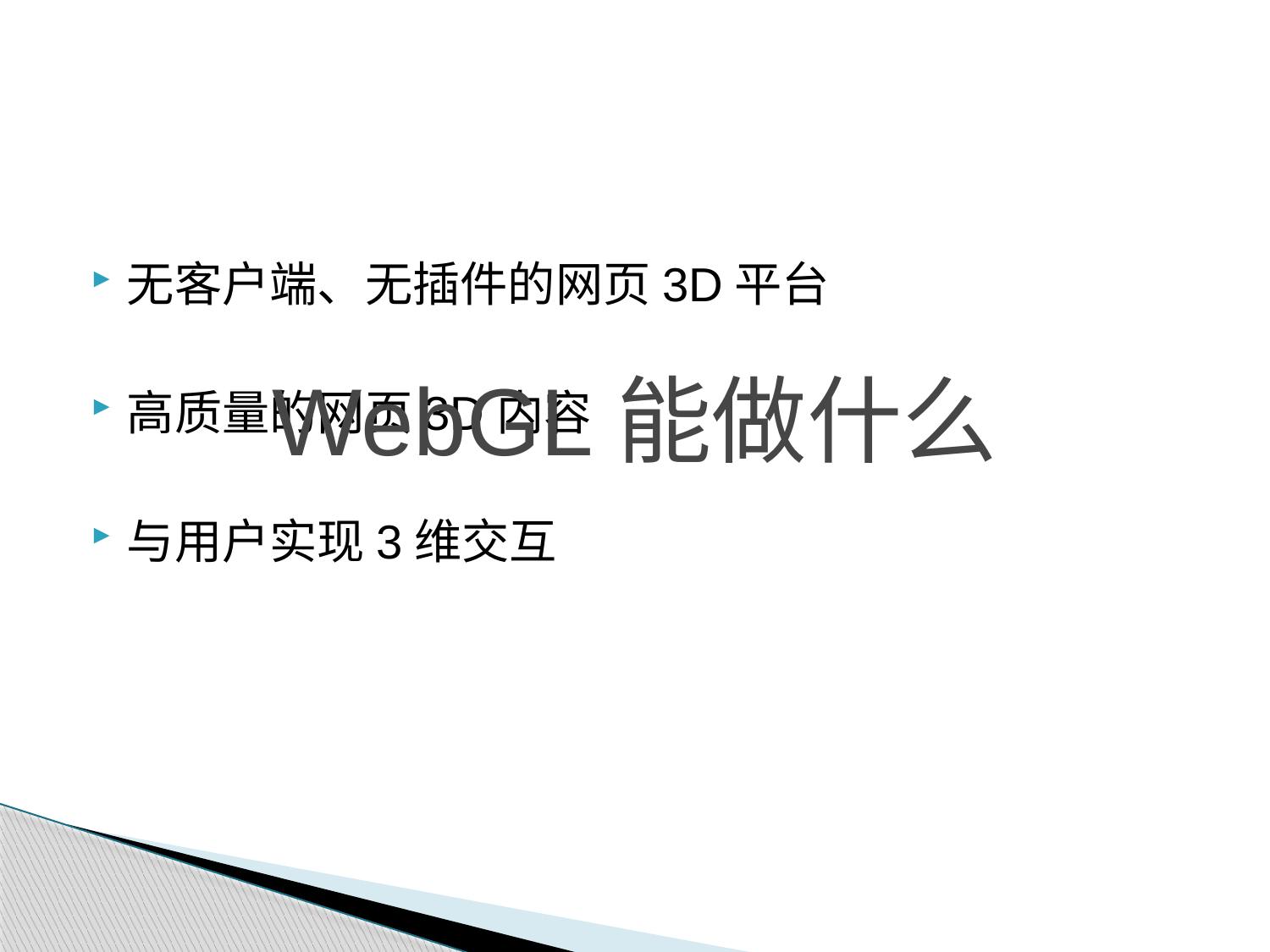

无客户端、无插件的网页3D平台

高质量的网页3D内容

与用户实现3维交互
# WebGL能做什么